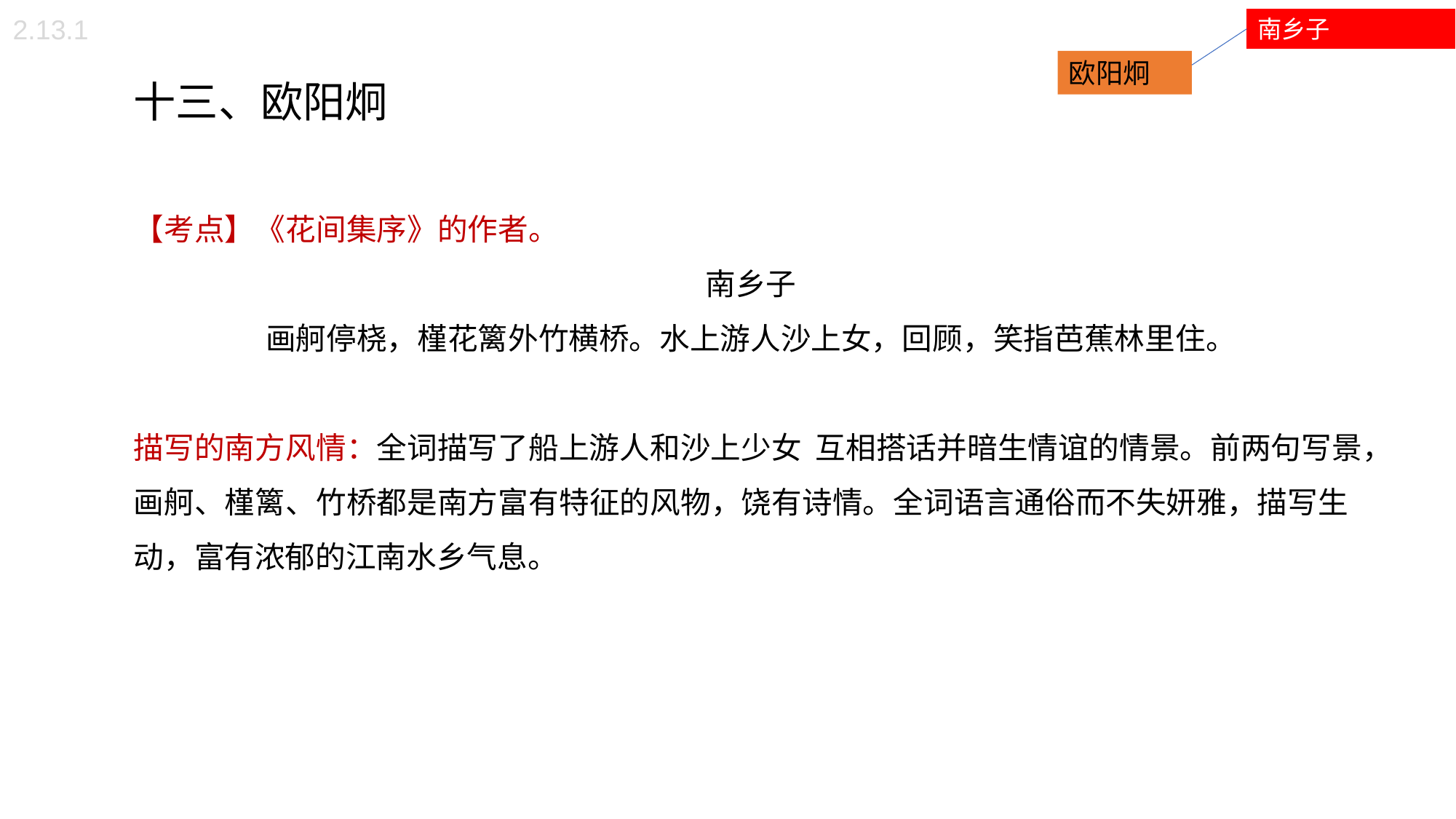

2.13.1
南乡子
十三、欧阳炯

【考点】《花间集序》的作者。
南乡子
画舸停桡，槿花篱外竹横桥。水上游人沙上女，回顾，笑指芭蕉林里住。

描写的南方风情：全词描写了船上游人和沙上少女  互相搭话并暗生情谊的情景。前两句写景，画舸、槿篱、竹桥都是南方富有特征的风物，饶有诗情。全词语言通俗而不失妍雅，描写生动，富有浓郁的江南水乡气息。
欧阳炯